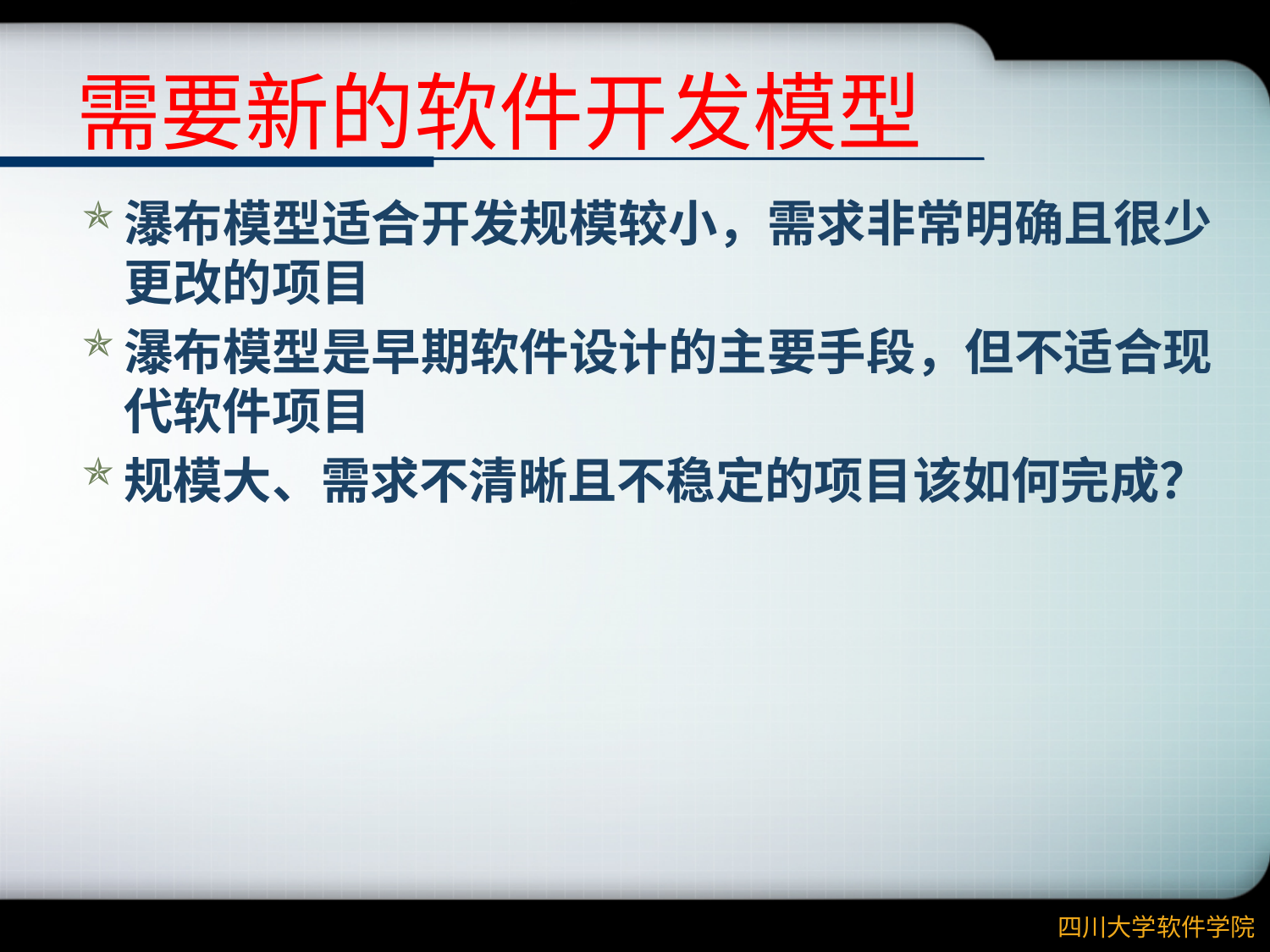

# 需要新的软件开发模型
瀑布模型适合开发规模较小，需求非常明确且很少更改的项目
瀑布模型是早期软件设计的主要手段，但不适合现代软件项目
规模大、需求不清晰且不稳定的项目该如何完成？